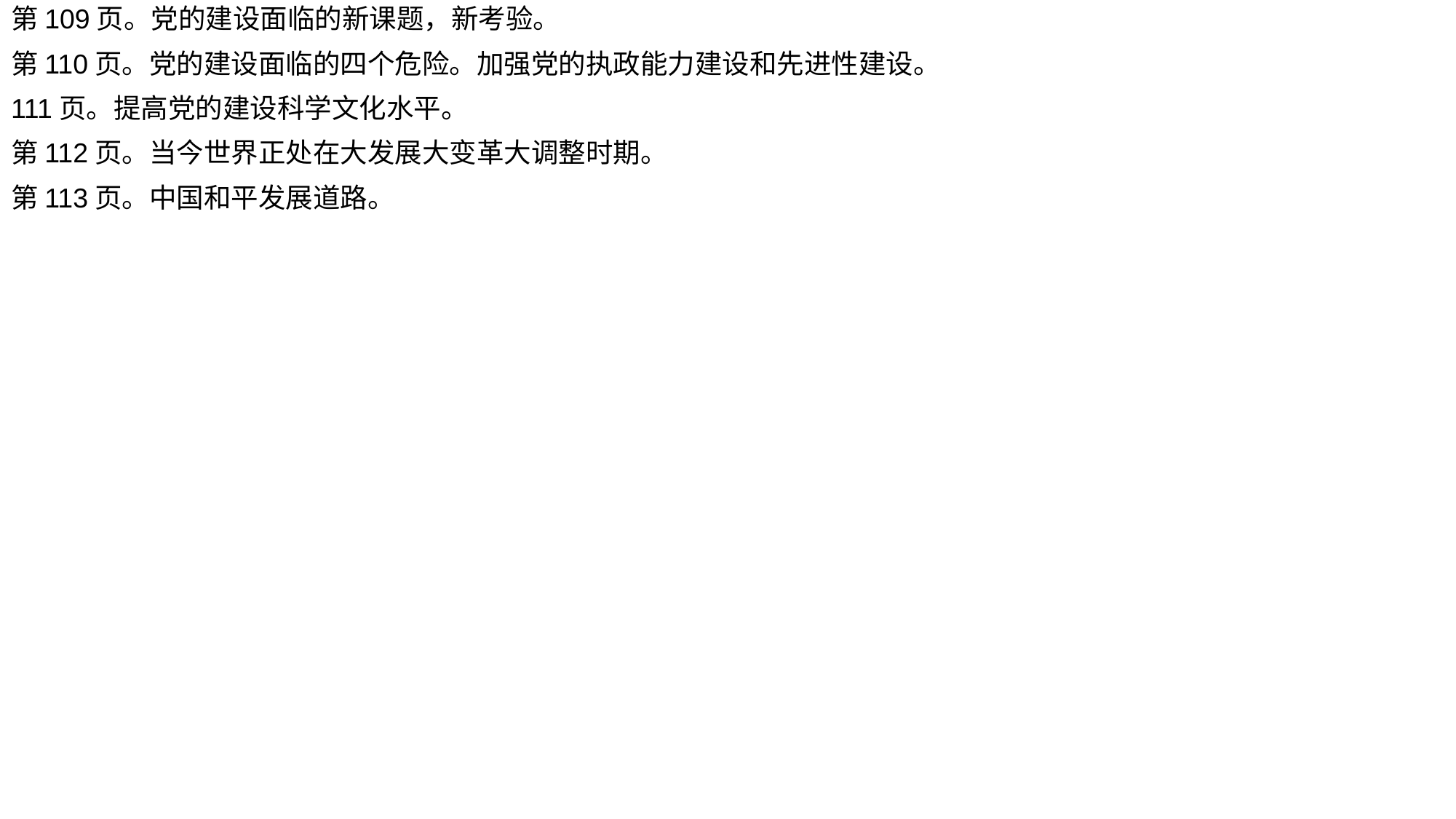

第109页。党的建设面临的新课题，新考验。
第110页。党的建设面临的四个危险。加强党的执政能力建设和先进性建设。
111页。提高党的建设科学文化水平。
第112页。当今世界正处在大发展大变革大调整时期。
第113页。中国和平发展道路。